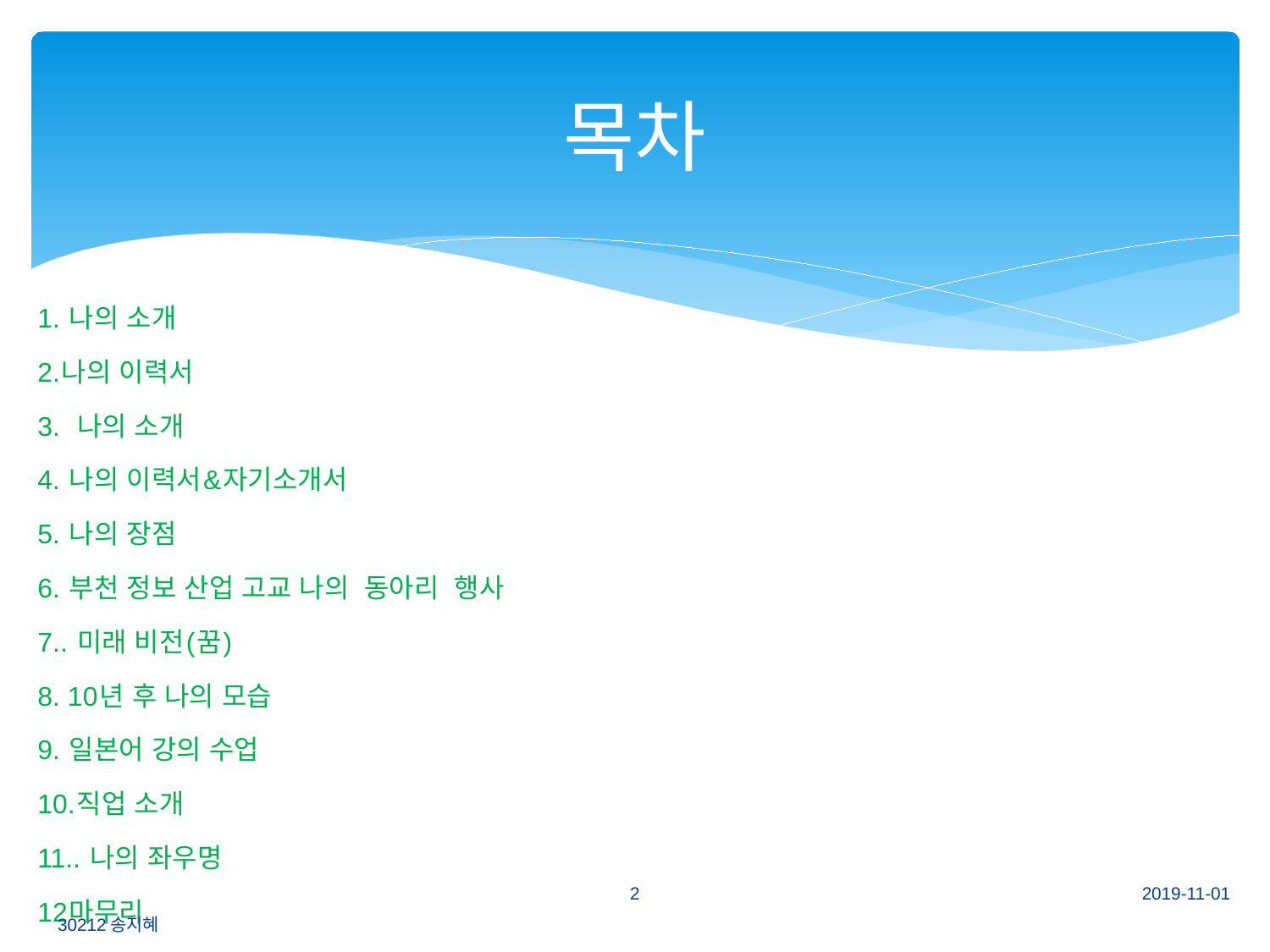

# 목차
1. 나의 소개
2.나의 이력서
3.  나의 소개
4. 나의 이력서&자기소개서
5. 나의 장점
6. 부천 정보 산업 고교 나의  동아리  행사
7.. 미래 비전(꿈)
8. 10년 후 나의 모습
9. 일본어 강의 수업
10.직업 소개
11.. 나의 좌우명
12마무리

2
2019-11-01
30212송지혜